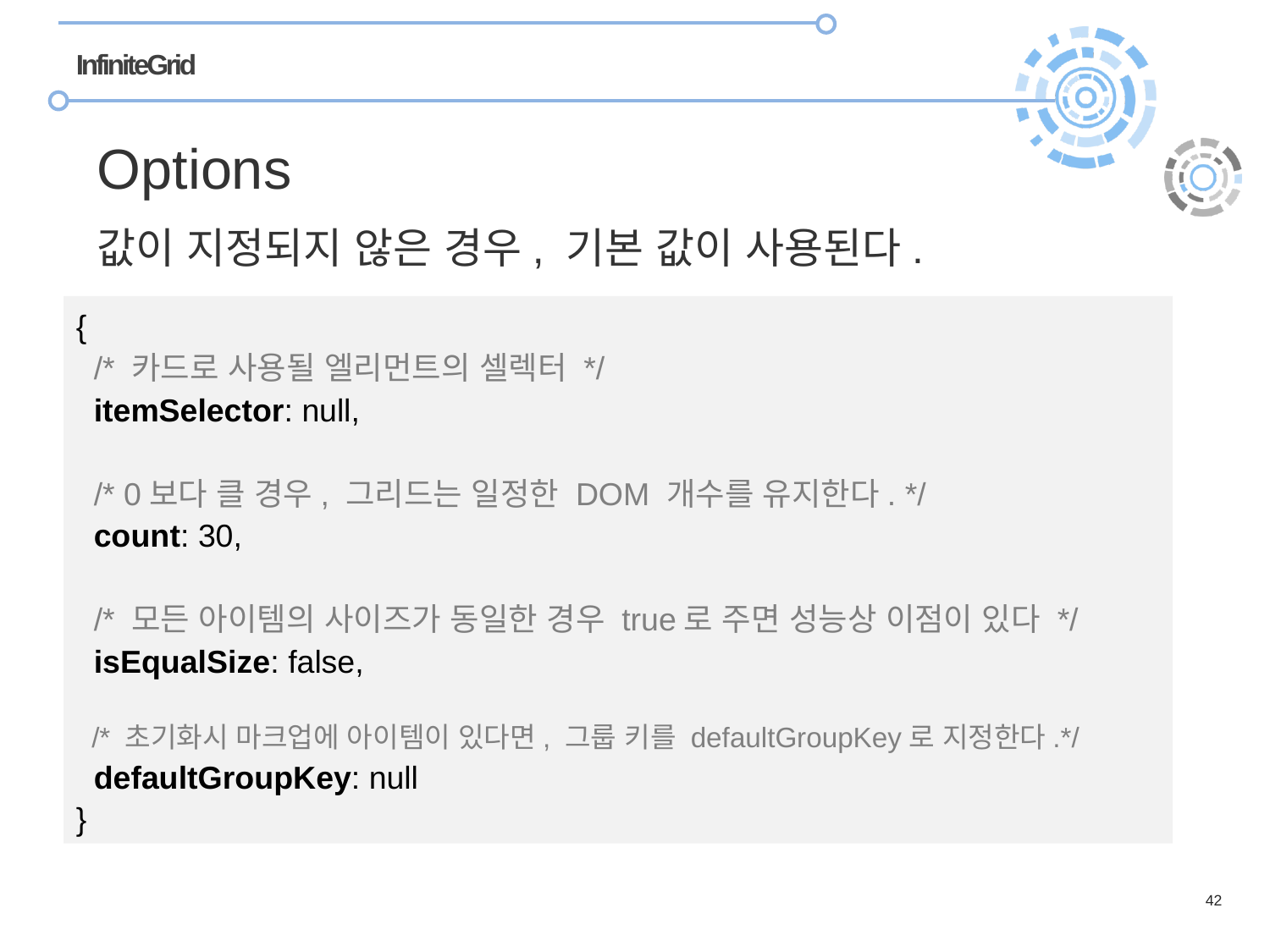

InfiniteGrid
Options

값이 지정되지 않은 경우, 기본 값이 사용된다.
{
  /* 카드로 사용될 엘리먼트의 셀렉터 */
  itemSelector: null,

  /* 0보다 클 경우, 그리드는 일정한 DOM 개수를 유지한다. */
  count: 30,

  /* 모든 아이템의 사이즈가 동일한 경우 true로 주면 성능상 이점이 있다 */
  isEqualSize: false,

  /* 초기화시 마크업에 아이템이 있다면, 그룹 키를 defaultGroupKey로 지정한다.*/
  defaultGroupKey: null
}